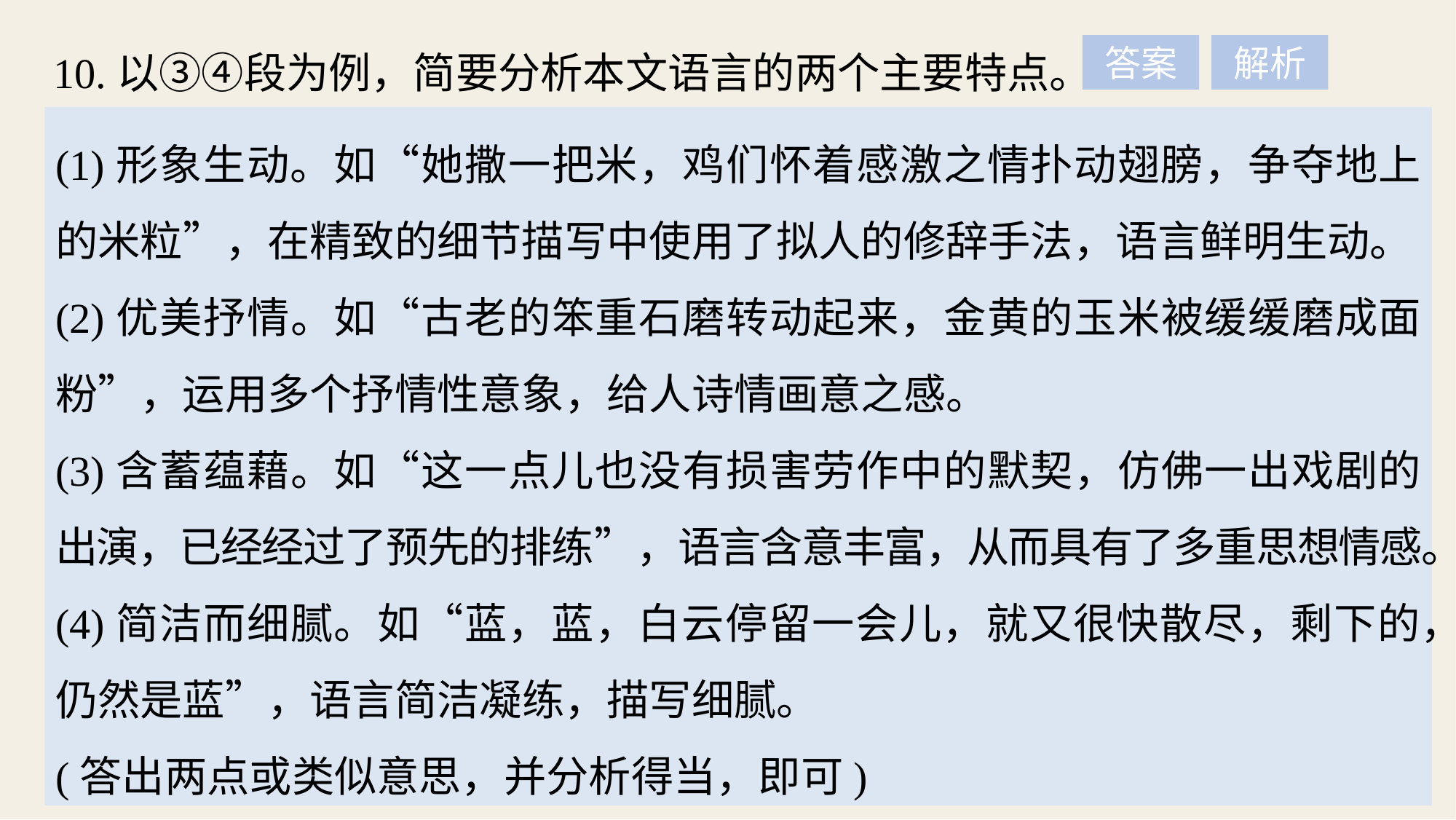

10.以③④段为例，简要分析本文语言的两个主要特点。
答案
解析
(1)形象生动。如“她撒一把米，鸡们怀着感激之情扑动翅膀，争夺地上的米粒”，在精致的细节描写中使用了拟人的修辞手法，语言鲜明生动。
(2)优美抒情。如“古老的笨重石磨转动起来，金黄的玉米被缓缓磨成面粉”，运用多个抒情性意象，给人诗情画意之感。
(3)含蓄蕴藉。如“这一点儿也没有损害劳作中的默契，仿佛一出戏剧的出演，已经经过了预先的排练”，语言含意丰富，从而具有了多重思想情感。
(4)简洁而细腻。如“蓝，蓝，白云停留一会儿，就又很快散尽，剩下的，仍然是蓝”，语言简洁凝练，描写细腻。
(答出两点或类似意思，并分析得当，即可)